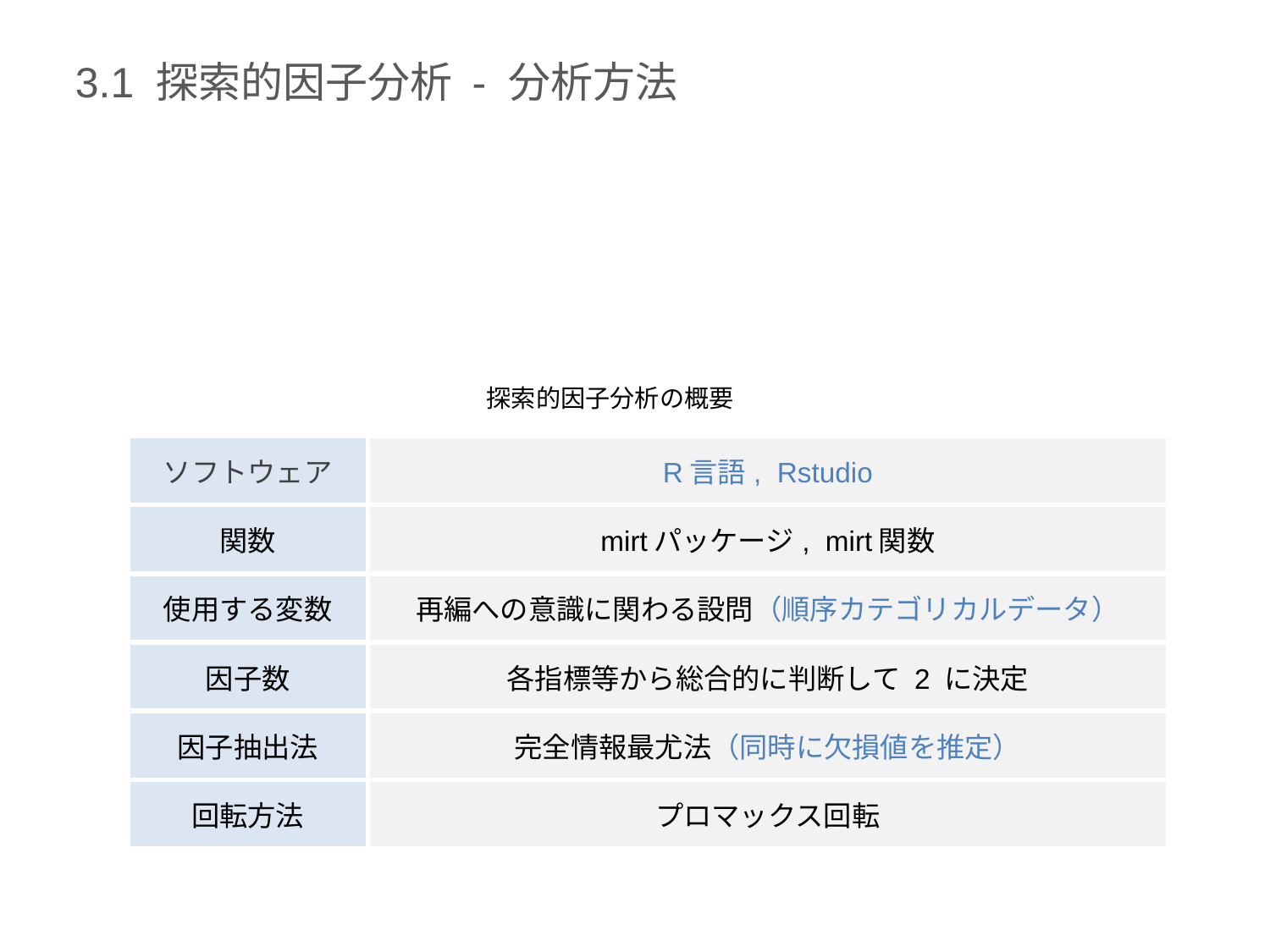

# 3.1 探索的因子分析 - 分析方法
探索的因子分析の概要
| ソフトウェア | R言語, Rstudio |
| --- | --- |
| 関数 | mirtパッケージ, mirt関数 |
| 使用する変数 | 再編への意識に関わる設問（順序カテゴリカルデータ） |
| 因子数 | 各指標等から総合的に判断して 2 に決定 |
| 因子抽出法 | 完全情報最尤法（同時に欠損値を推定） |
| 回転方法 | プロマックス回転 |